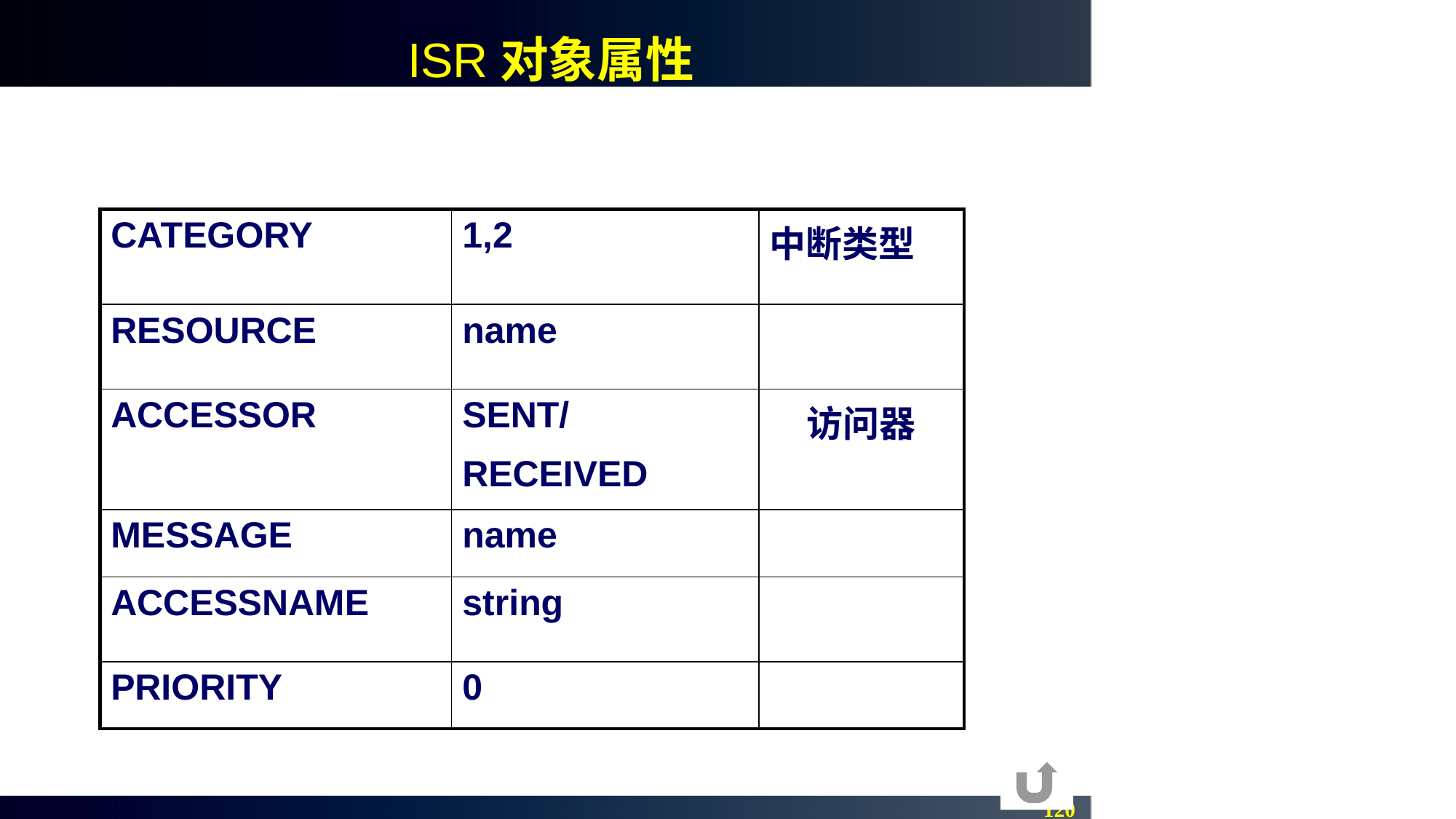

ISR对象属性
| CATEGORY | 1,2 | 中断类型 |
| --- | --- | --- |
| RESOURCE | name |  |
| ACCESSOR | SENT/ RECEIVED | 访问器 |
| MESSAGE | name |  |
| ACCESSNAME | string |  |
| PRIORITY | 0 |  |